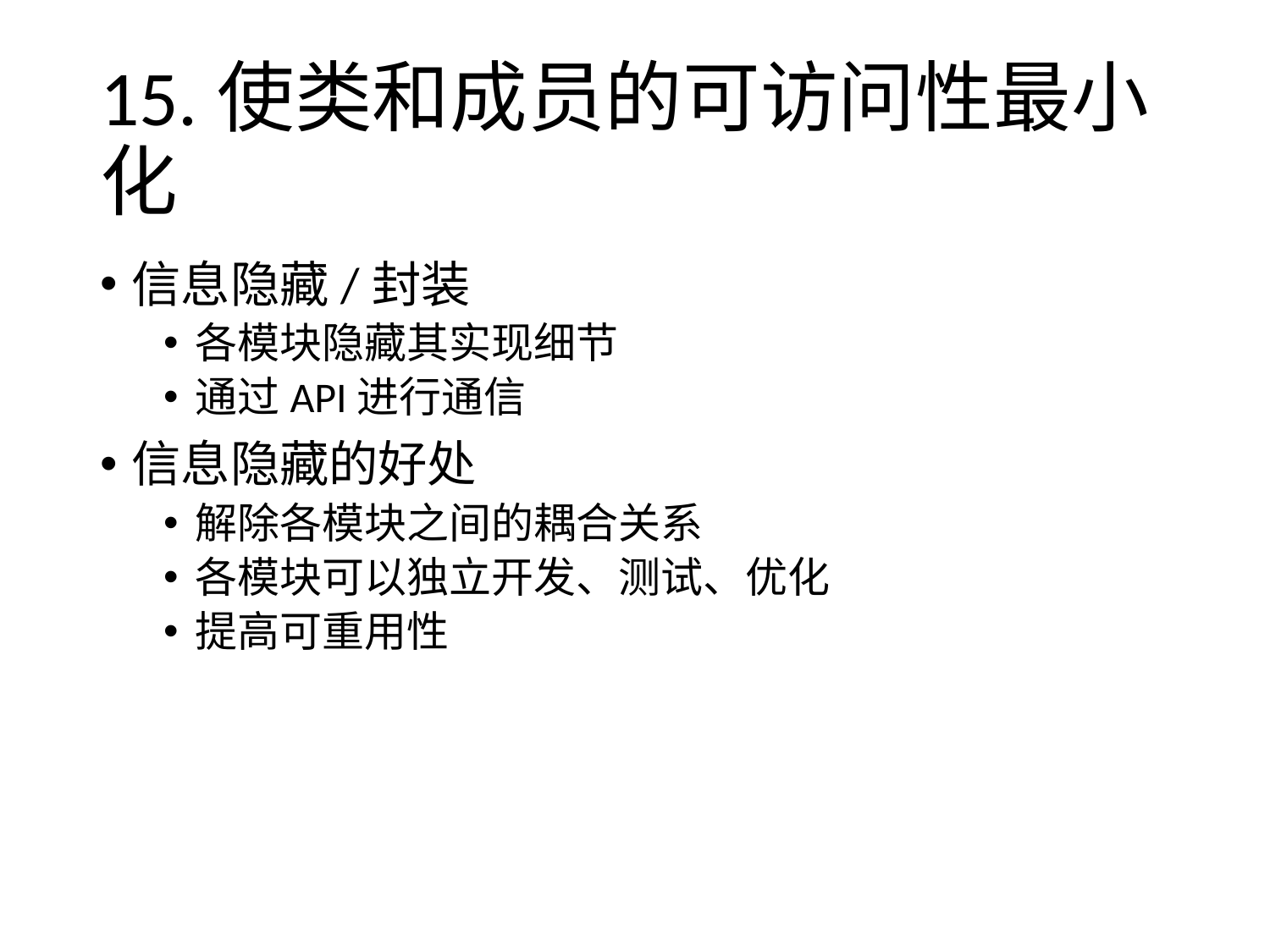

# 15.使类和成员的可访问性最小化
信息隐藏/封装
各模块隐藏其实现细节
通过API进行通信
信息隐藏的好处
解除各模块之间的耦合关系
各模块可以独立开发、测试、优化
提高可重用性